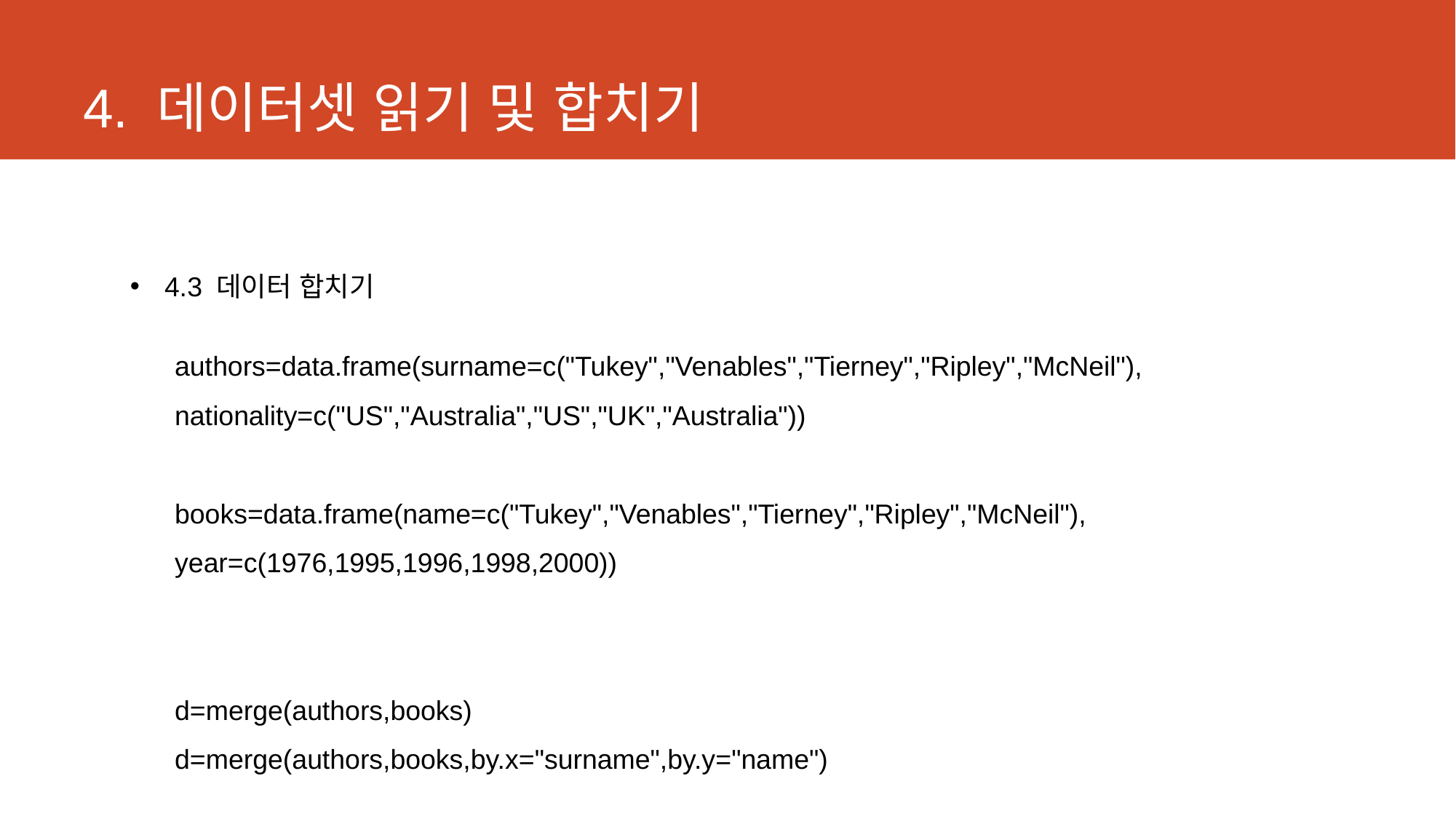

# 4. 데이터셋 읽기 및 합치기
4.3 데이터 합치기
authors=data.frame(surname=c("Tukey","Venables","Tierney","Ripley","McNeil"),
nationality=c("US","Australia","US","UK","Australia"))

books=data.frame(name=c("Tukey","Venables","Tierney","Ripley","McNeil"),
year=c(1976,1995,1996,1998,2000))

d=merge(authors,books)
d=merge(authors,books,by.x="surname",by.y="name")